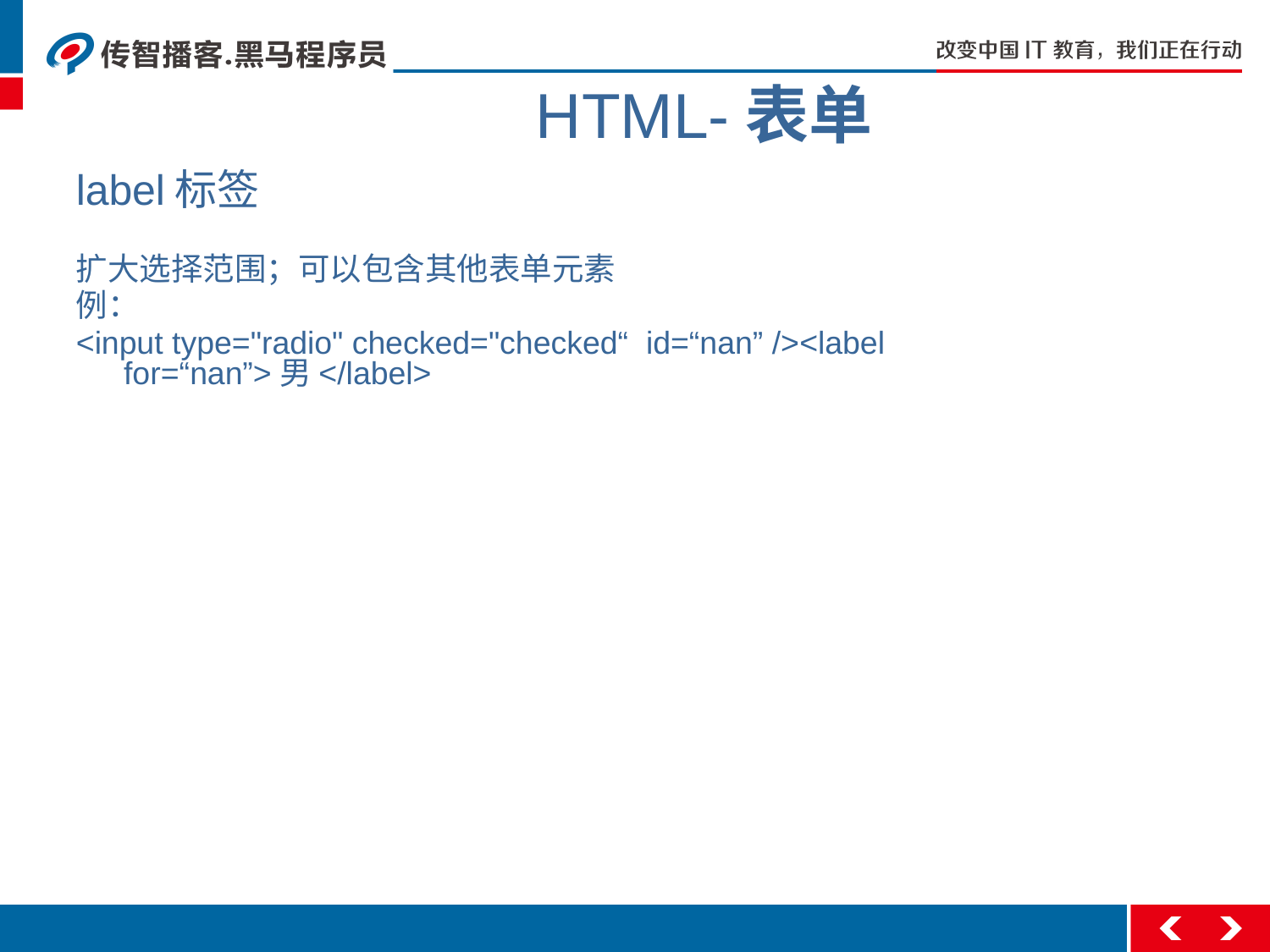

HTML-表单
label标签

扩大选择范围；可以包含其他表单元素
例：
<input type="radio" checked="checked“  id=“nan” /><label for=“nan”>男</label>